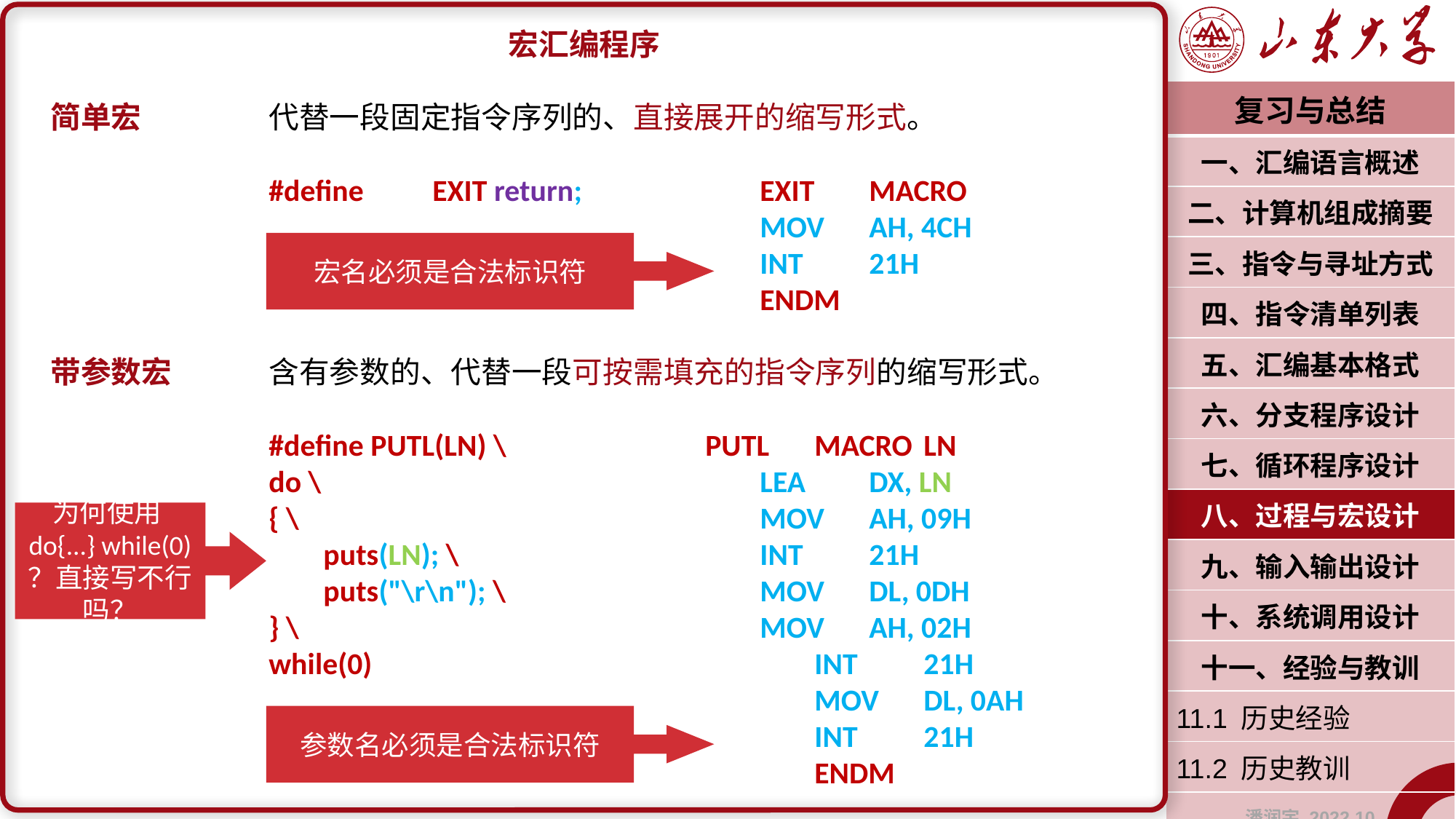

宏汇编程序

简单宏 		代替一段固定指令序列的、直接展开的缩写形式。

#define	EXIT return;		EXIT	MACRO
 					MOV	AH, 4CH
					INT	21H
					ENDM

带参数宏 	含有参数的、代替一段可按需填充的指令序列的缩写形式。

		#define PUTL(LN) \		PUTL	MACRO	LN
do \					LEA	DX, LN
{ \					MOV	AH, 09H
	puts(LN); \			INT	21H
	puts("\r\n"); \			MOV	DL, 0DH
} \					MOV	AH, 02H
		while(0)					INT	21H
							MOV	DL, 0AH
							INT	21H
							ENDM
| 复习与总结 |
| --- |
| 一、汇编语言概述 |
| 二、计算机组成摘要 |
| 三、指令与寻址方式 |
| 四、指令清单列表 |
| 五、汇编基本格式 |
| 六、分支程序设计 |
| 七、循环程序设计 |
| 八、过程与宏设计 |
| 九、输入输出设计 |
| 十、系统调用设计 |
| 十一、经验与教训 |
| 11.1 历史经验 |
| 11.2 历史教训 |
| 潘润宇 2022.10 |
宏名必须是合法标识符
为何使用do{...} while(0) ？直接写不行吗？
参数名必须是合法标识符